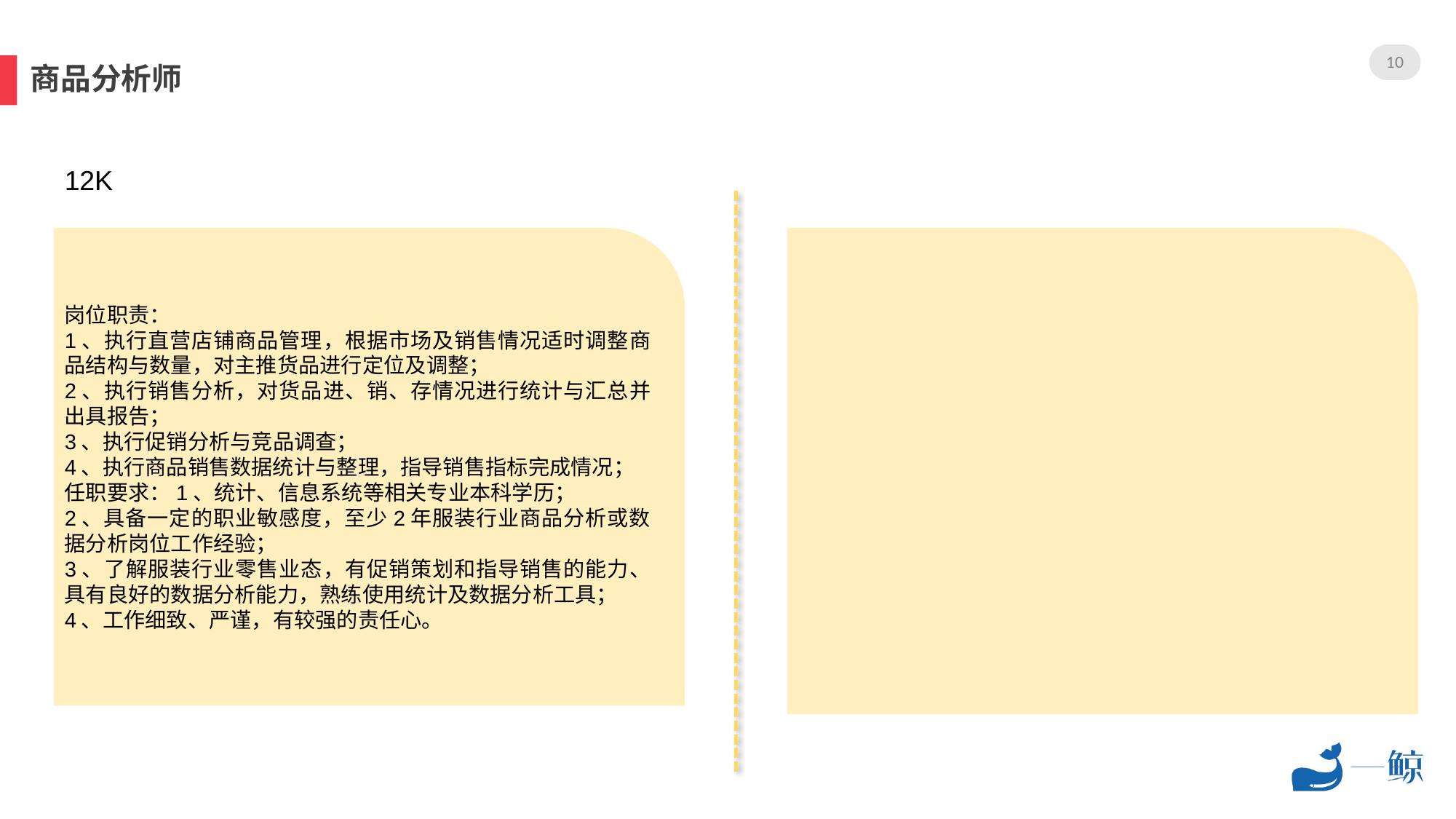

10
商品分析师
12K
岗位职责：
1、执行直营店铺商品管理，根据市场及销售情况适时调整商品结构与数量，对主推货品进行定位及调整；
2、执行销售分析，对货品进、销、存情况进行统计与汇总并出具报告；
3、执行促销分析与竞品调查；
4、执行商品销售数据统计与整理，指导销售指标完成情况；
任职要求：1、统计、信息系统等相关专业本科学历；
2、具备一定的职业敏感度，至少2年服装行业商品分析或数据分析岗位工作经验；
3、了解服装行业零售业态，有促销策划和指导销售的能力、具有良好的数据分析能力，熟练使用统计及数据分析工具；
4、工作细致、严谨，有较强的责任心。